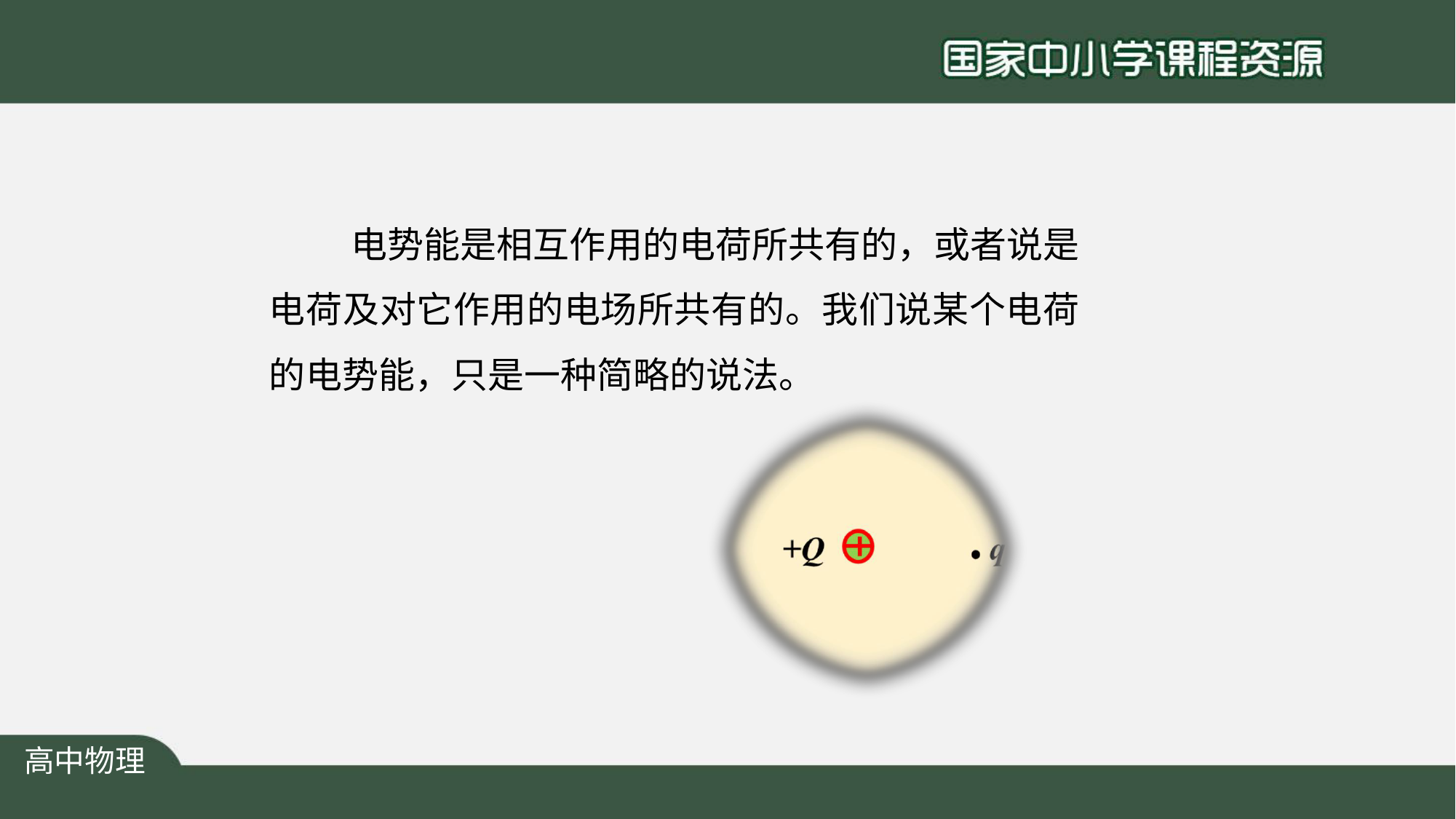

# 电势能是相互作用的电荷所共有的，或者说是 电荷及对它作用的电场所共有的。我们说某个电荷 的电势能，只是一种简略的说法。

高中物理